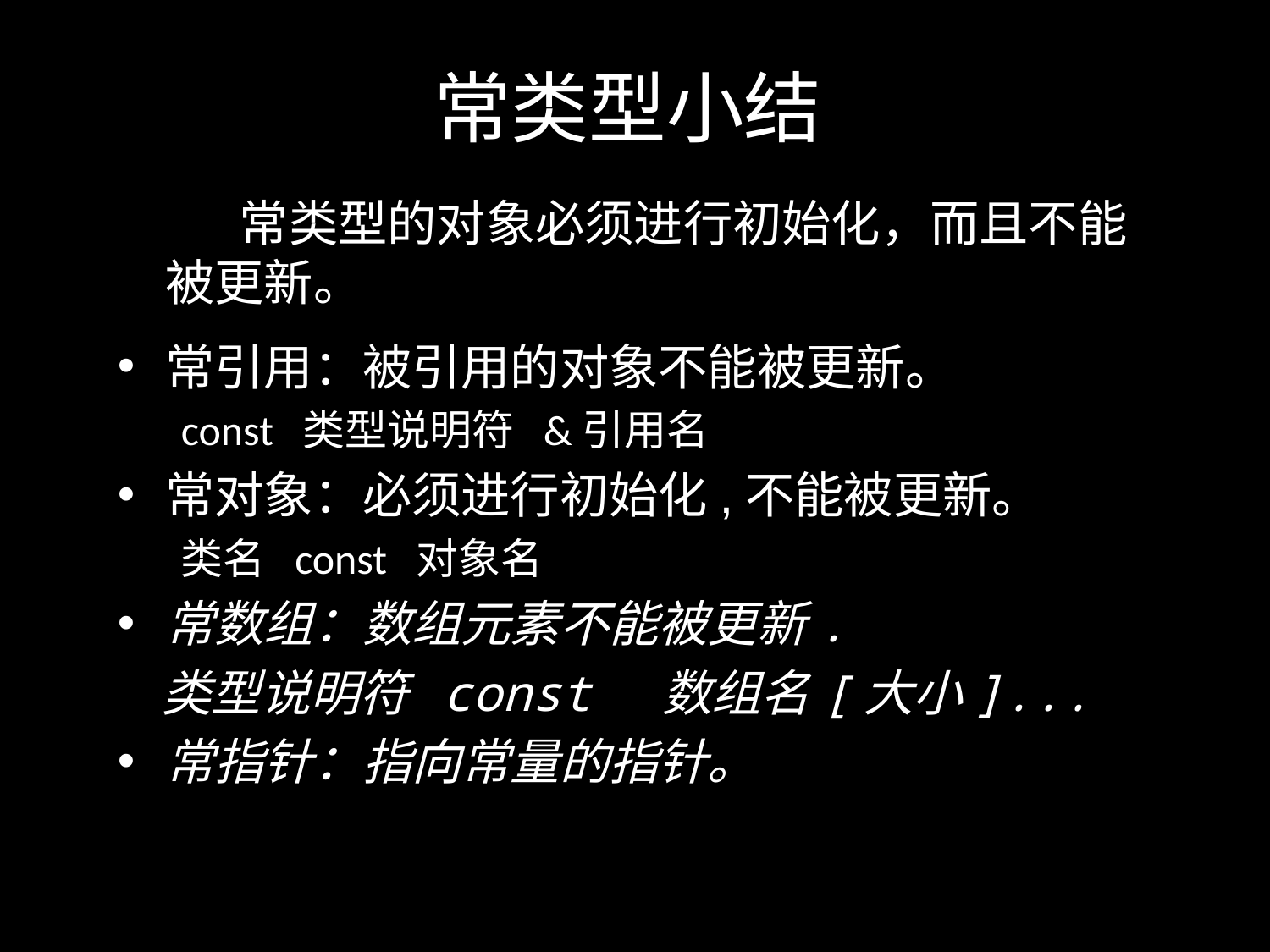

# 常类型小结
          常类型的对象必须进行初始化，而且不能被更新。
常引用：被引用的对象不能被更新。
const  类型说明符  &引用名
常对象：必须进行初始化,不能被更新。
类名  const  对象名
常数组：数组元素不能被更新.
   类型说明符  const  数组名[大小]...
常指针：指向常量的指针。